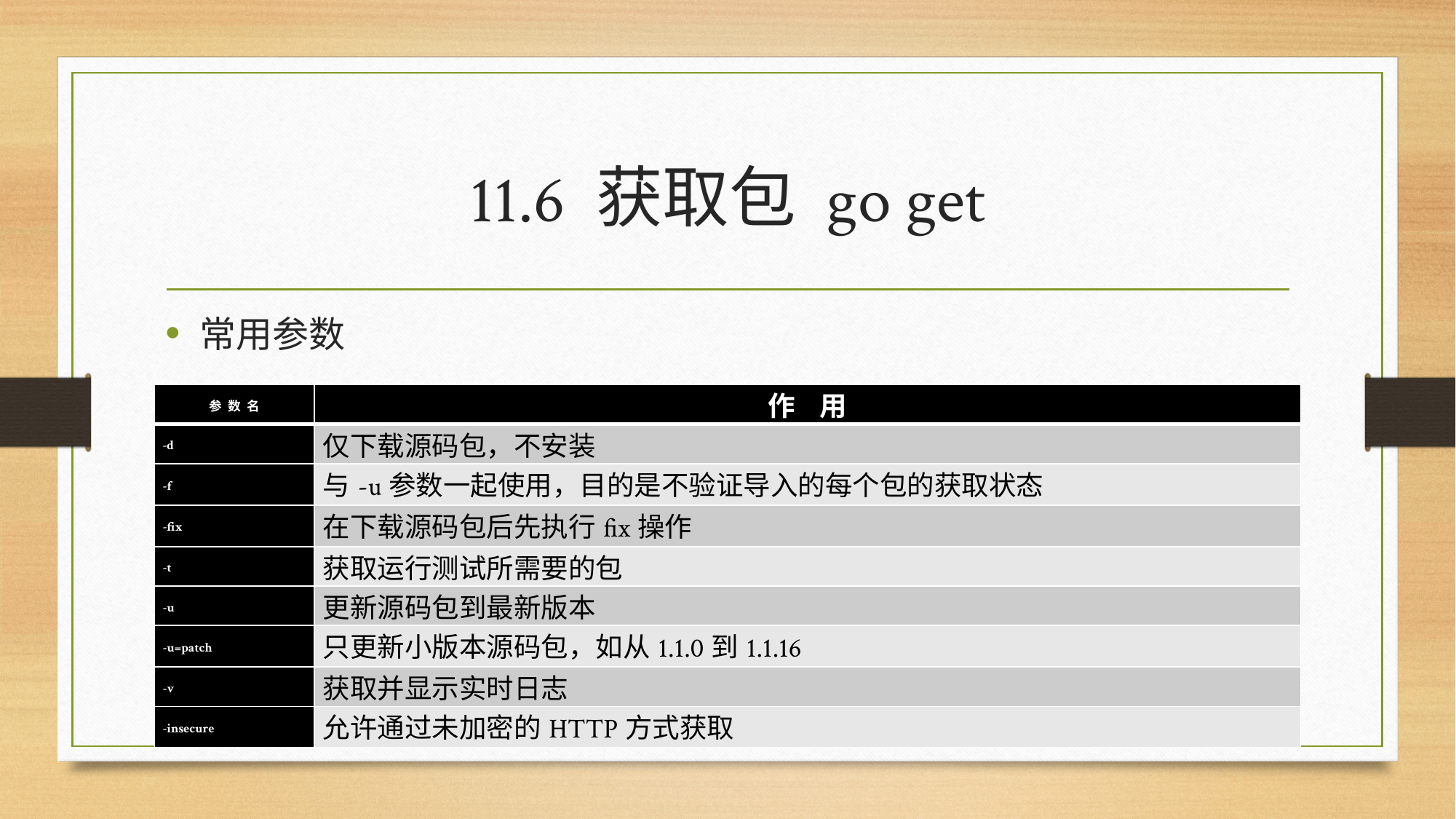

# 11.6 获取包 go get
常用参数
| 参 数 名 | 作 用 |
| --- | --- |
| -d | 仅下载源码包，不安装 |
| -f | 与-u参数一起使用，目的是不验证导入的每个包的获取状态 |
| -fix | 在下载源码包后先执行fix操作 |
| -t | 获取运行测试所需要的包 |
| -u | 更新源码包到最新版本 |
| -u=patch | 只更新小版本源码包，如从1.1.0到1.1.16 |
| -v | 获取并显示实时日志 |
| -insecure | 允许通过未加密的HTTP方式获取 |